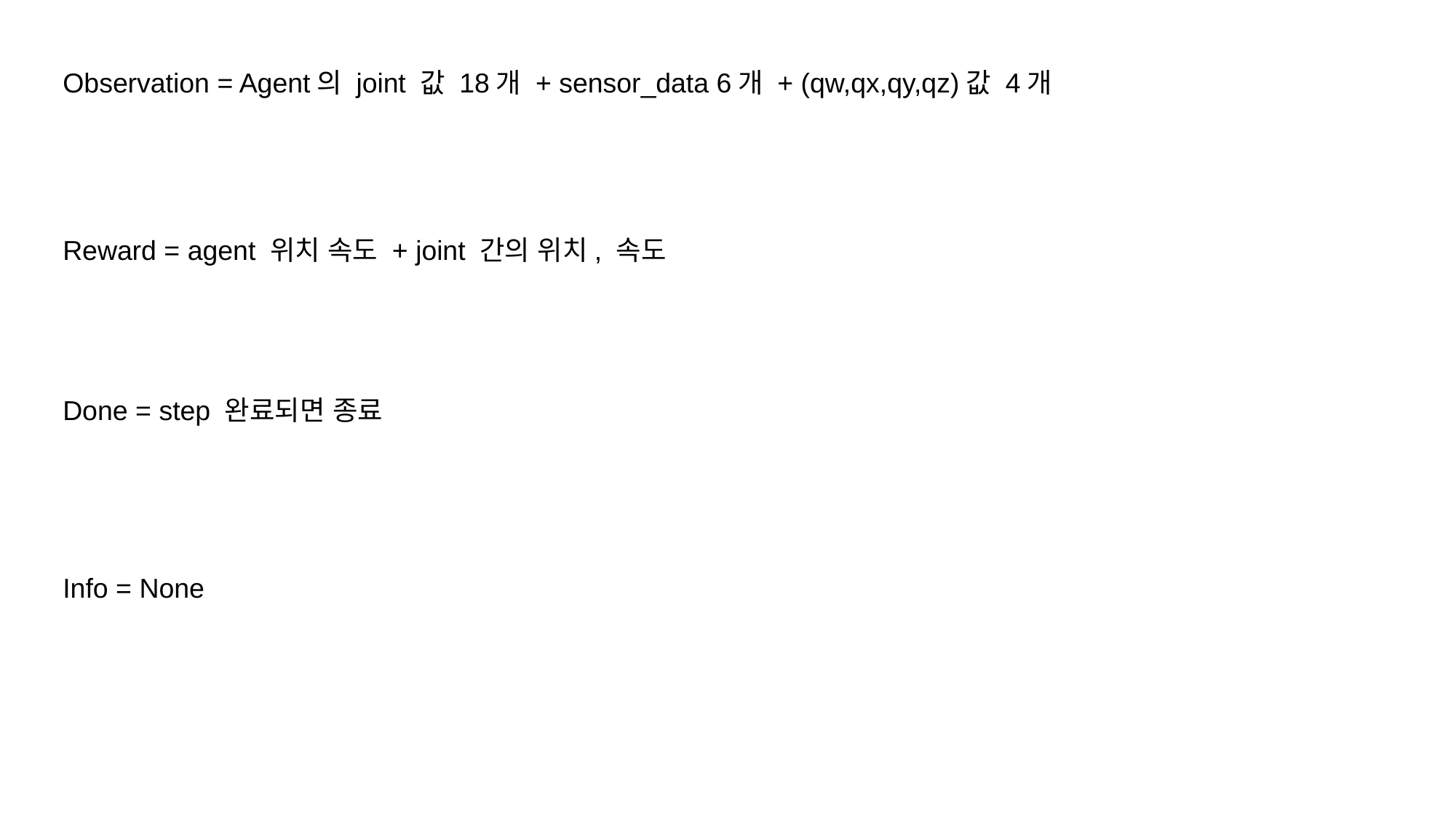

Observation = Agent의 joint 값 18개 + sensor_data 6개 + (qw,qx,qy,qz)값 4개
Reward = agent 위치 속도 + joint 간의 위치, 속도
Done = step 완료되면 종료
Info = None